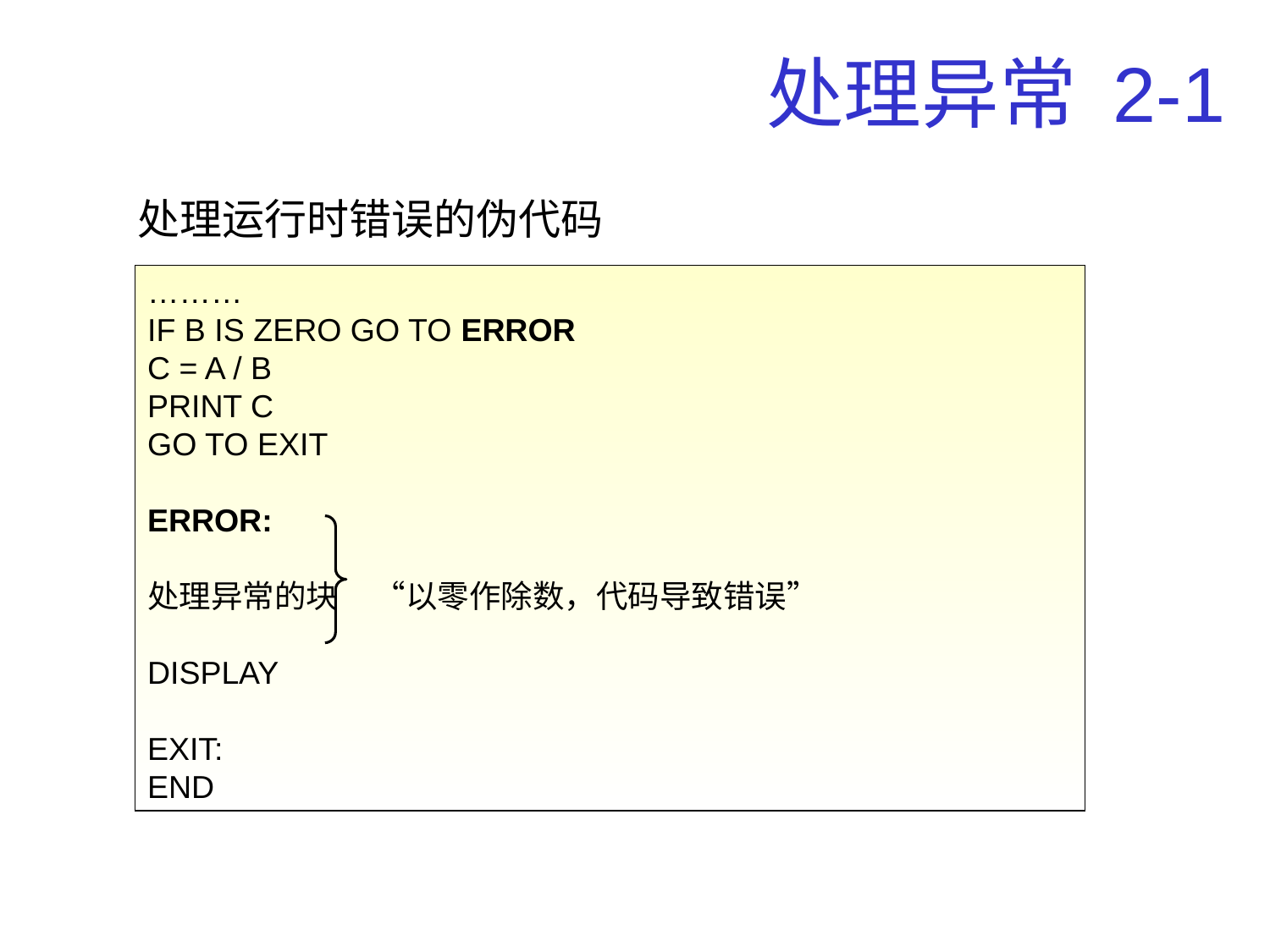

# 处理异常 2-1
处理运行时错误的伪代码
………
IF B IS ZERO GO TO ERROR
C = A / B
PRINT C
GO TO EXIT

ERROR:

处理异常的块     “以零作除数，代码导致错误”

DISPLAY

EXIT:
END

4